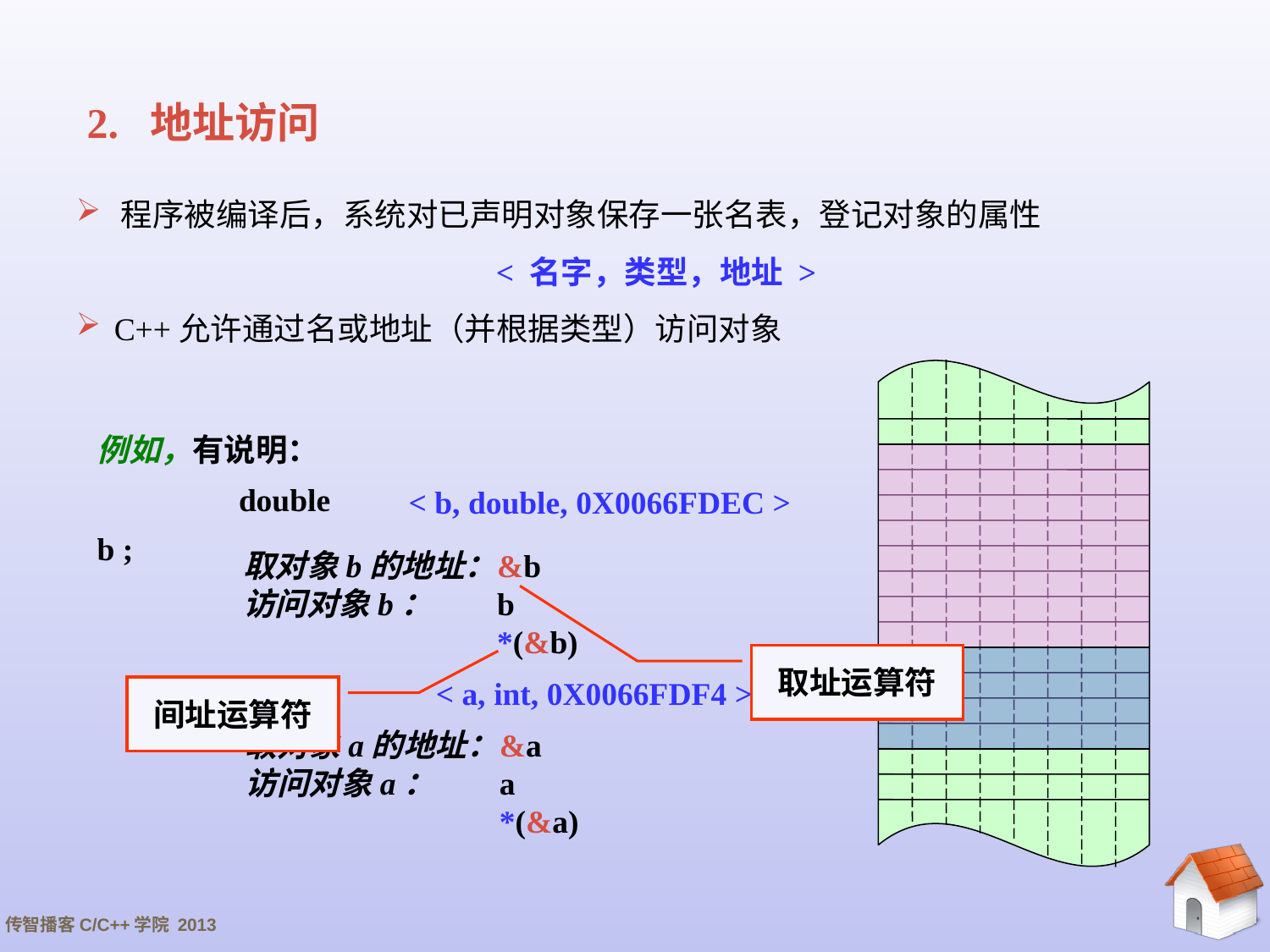

# 2.  地址访问
 程序被编译后，系统对已声明对象保存一张名表，登记对象的属性
< 名字，类型，地址 >
 C++允许通过名或地址（并根据类型）访问对象

例如，有说明：		 double  b ;
< b, double, 0X0066FDEC >
取对象b的地址：	&b
访问对象b：	b
         		*(&b)
取址运算符
< a, int, 0X0066FDF4 >
间址运算符
取对象a的地址：	&a
访问对象a：	a
         		*(&a)